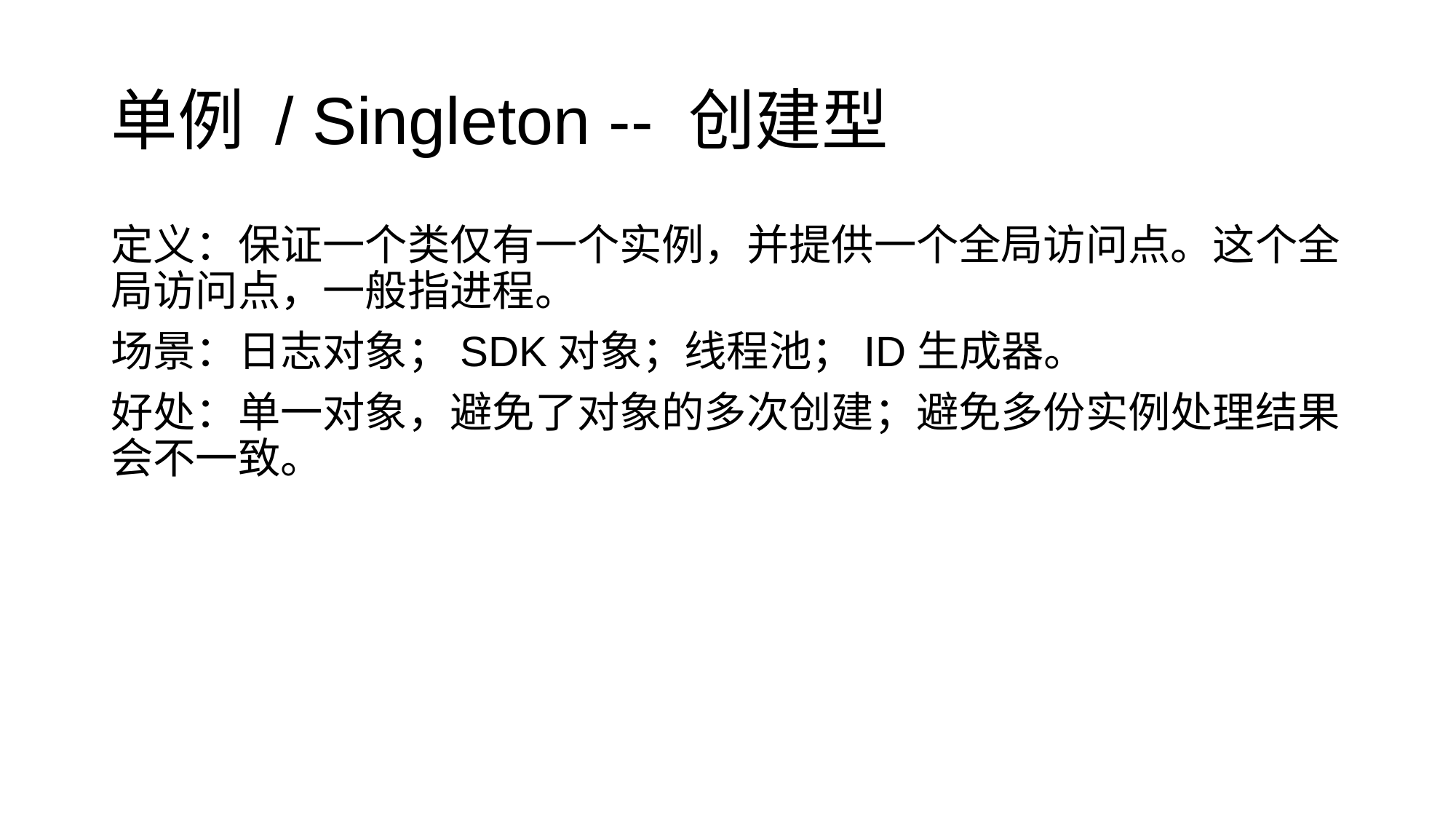

# 单例 / Singleton -- 创建型
定义：保证一个类仅有一个实例，并提供一个全局访问点。这个全局访问点，一般指进程。
场景：日志对象；SDK对象；线程池；ID生成器。
好处：单一对象，避免了对象的多次创建；避免多份实例处理结果会不一致。